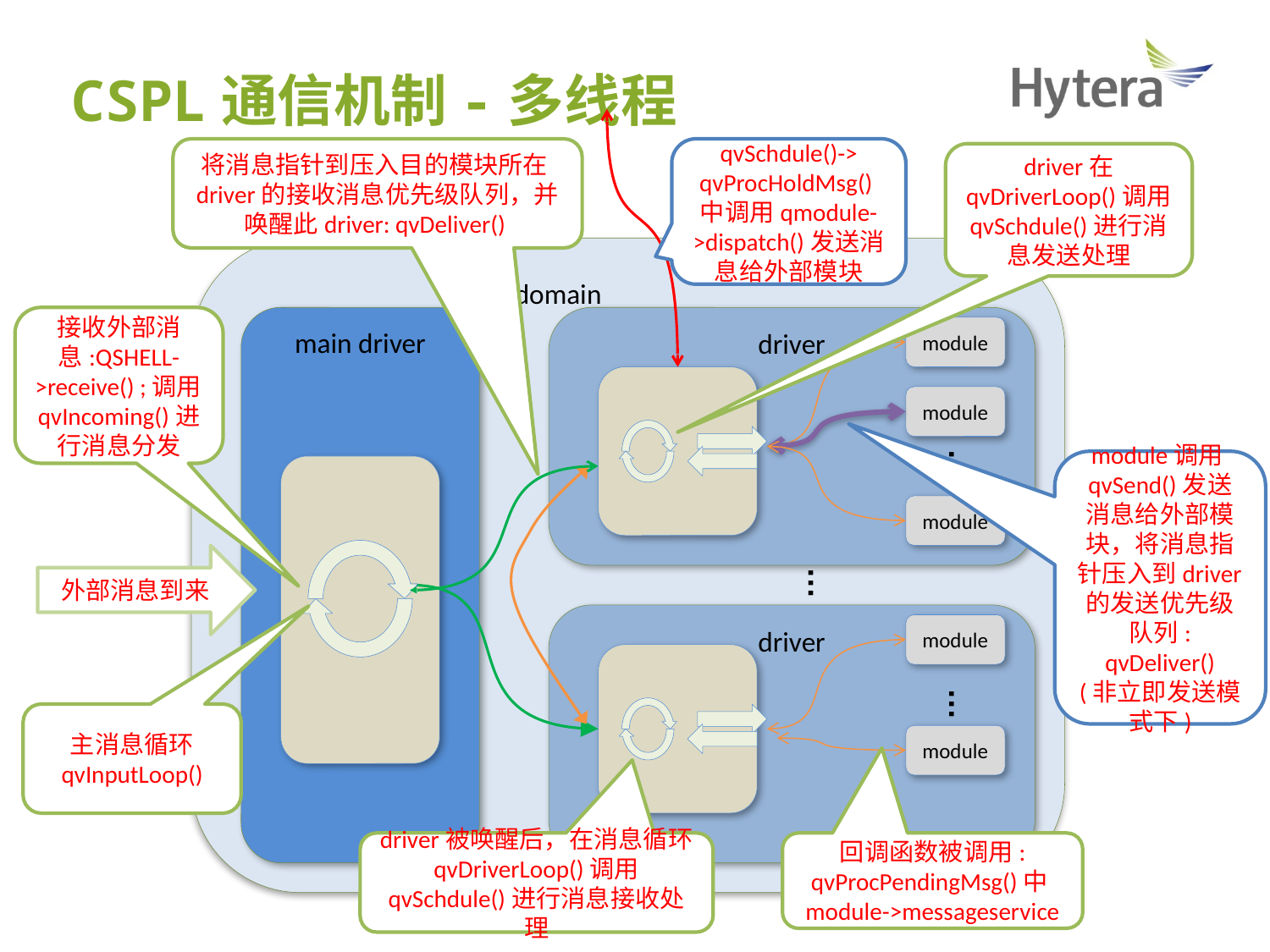

CSPL通信机制-多线程
将消息指针到压入目的模块所在driver的接收消息优先级队列，并唤醒此driver: qvDeliver()
qvSchdule()-> qvProcHoldMsg()中调用qmodule->dispatch()发送消息给外部模块
driver在
qvDriverLoop()调用
qvSchdule()进行消息发送处理
domain
main driver
driver
接收外部消息:QSHELL->receive() ;调用qvIncoming()进行消息分发
module

module

…

module调用qvSend()发送消息给外部模块，将消息指针压入到driver的发送优先级队列: qvDeliver()
(非立即发送模式下)

module

外部消息到来
…
driver
module

…

主消息循环
qvInputLoop()

module
driver被唤醒后，在消息循环
qvDriverLoop()调用
qvSchdule()进行消息接收处理
回调函数被调用: qvProcPendingMsg()中module->messageservice